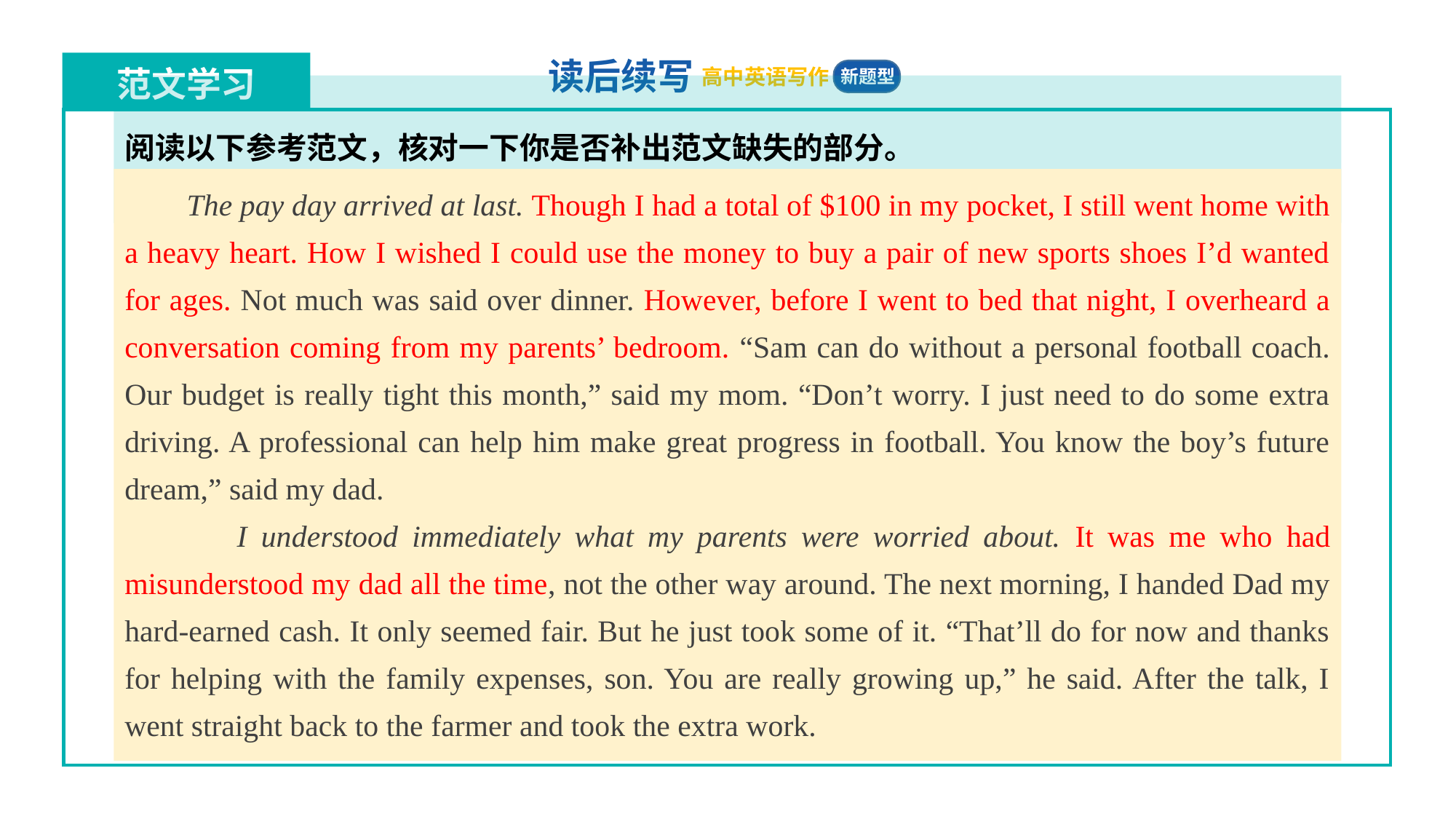

阅读以下参考范文，核对一下你是否补出范文缺失的部分。
        The pay day arrived at last. Though I had a total of $100 in my pocket, I still went home with a heavy heart. How I wished I could use the money to buy a pair of new sports shoes I’d wanted for ages. Not much was said over dinner. However, before I went to bed that night, I overheard a conversation coming from my parents’ bedroom. “Sam can do without a personal football coach. Our budget is really tight this month,” said my mom. “Don’t worry. I just need to do some extra driving. A professional can help him make great progress in football. You know the boy’s future dream,” said my dad.
        I understood immediately what my parents were worried about. It was me who had misunderstood my dad all the time, not the other way around. The next morning, I handed Dad my hard-earned cash. It only seemed fair. But he just took some of it. “That’ll do for now and thanks for helping with the family expenses, son. You are really growing up,” he said. After the talk, I went straight back to the farmer and took the extra work.